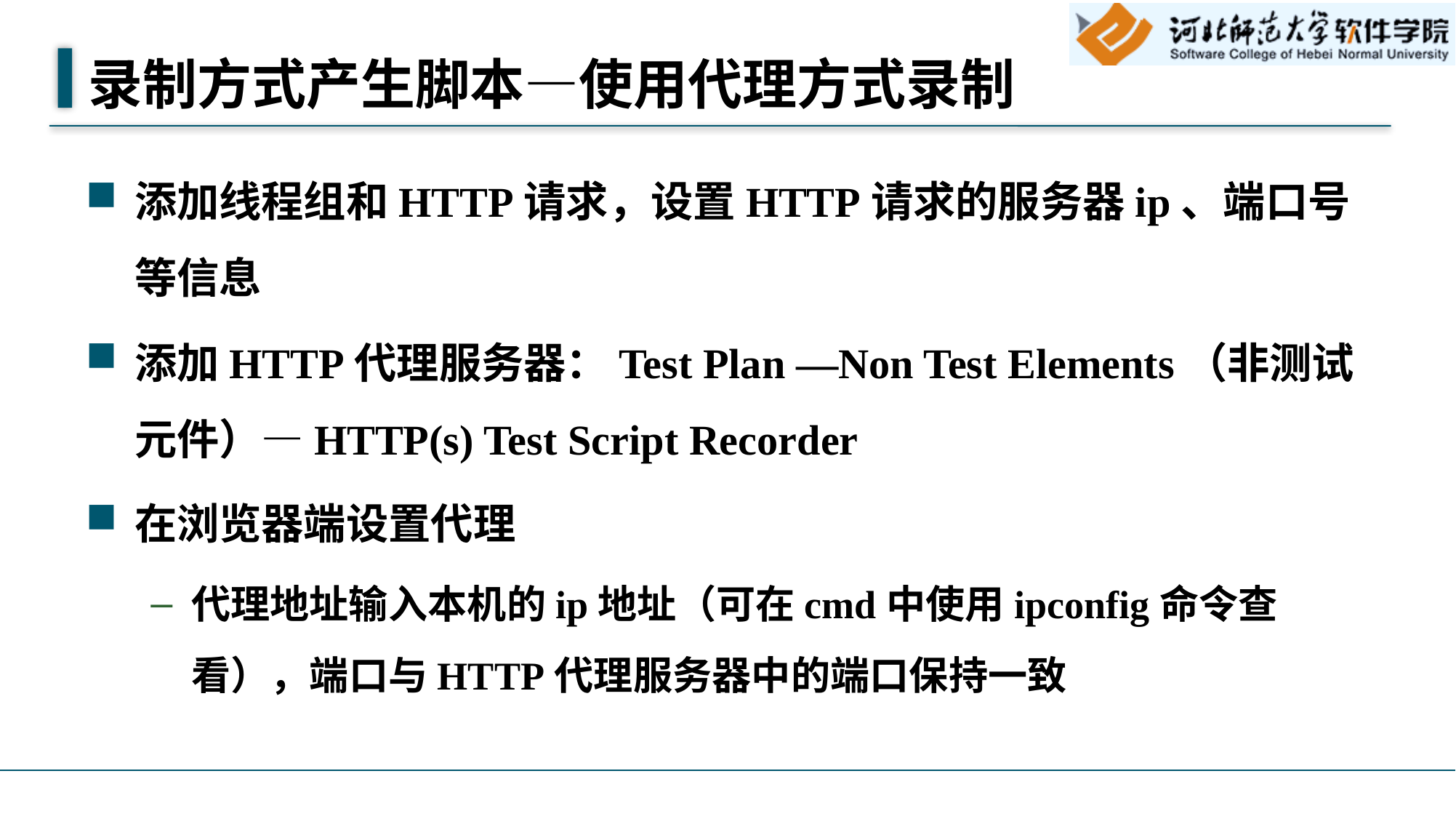

# 录制方式产生脚本—使用代理方式录制
添加线程组和HTTP请求，设置HTTP请求的服务器ip、端口号等信息
添加HTTP代理服务器：Test Plan —Non Test Elements（非测试元件）—HTTP(s) Test Script Recorder
在浏览器端设置代理
代理地址输入本机的ip地址（可在cmd中使用ipconfig命令查看），端口与HTTP代理服务器中的端口保持一致